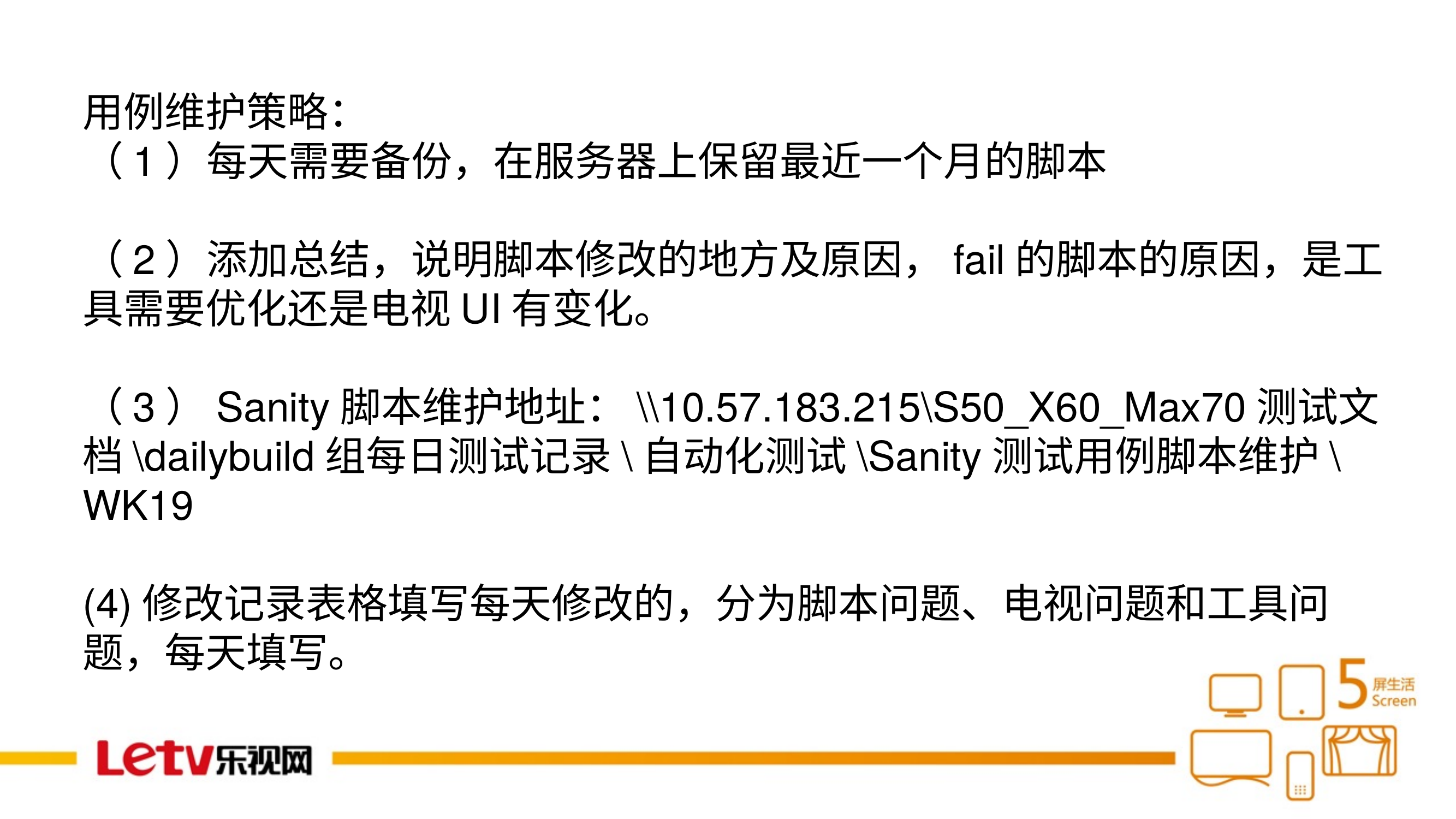

# 用例维护策略： （1）每天需要备份，在服务器上保留最近一个月的脚本 （2）添加总结，说明脚本修改的地方及原因，fail的脚本的原因，是工具需要优化还是电视UI有变化。 （3）Sanity脚本维护地址：\\10.57.183.215\S50_X60_Max70测试文档\dailybuild组每日测试记录\自动化测试\Sanity测试用例脚本维护\WK19 (4)修改记录表格填写每天修改的，分为脚本问题、电视问题和工具问题，每天填写。